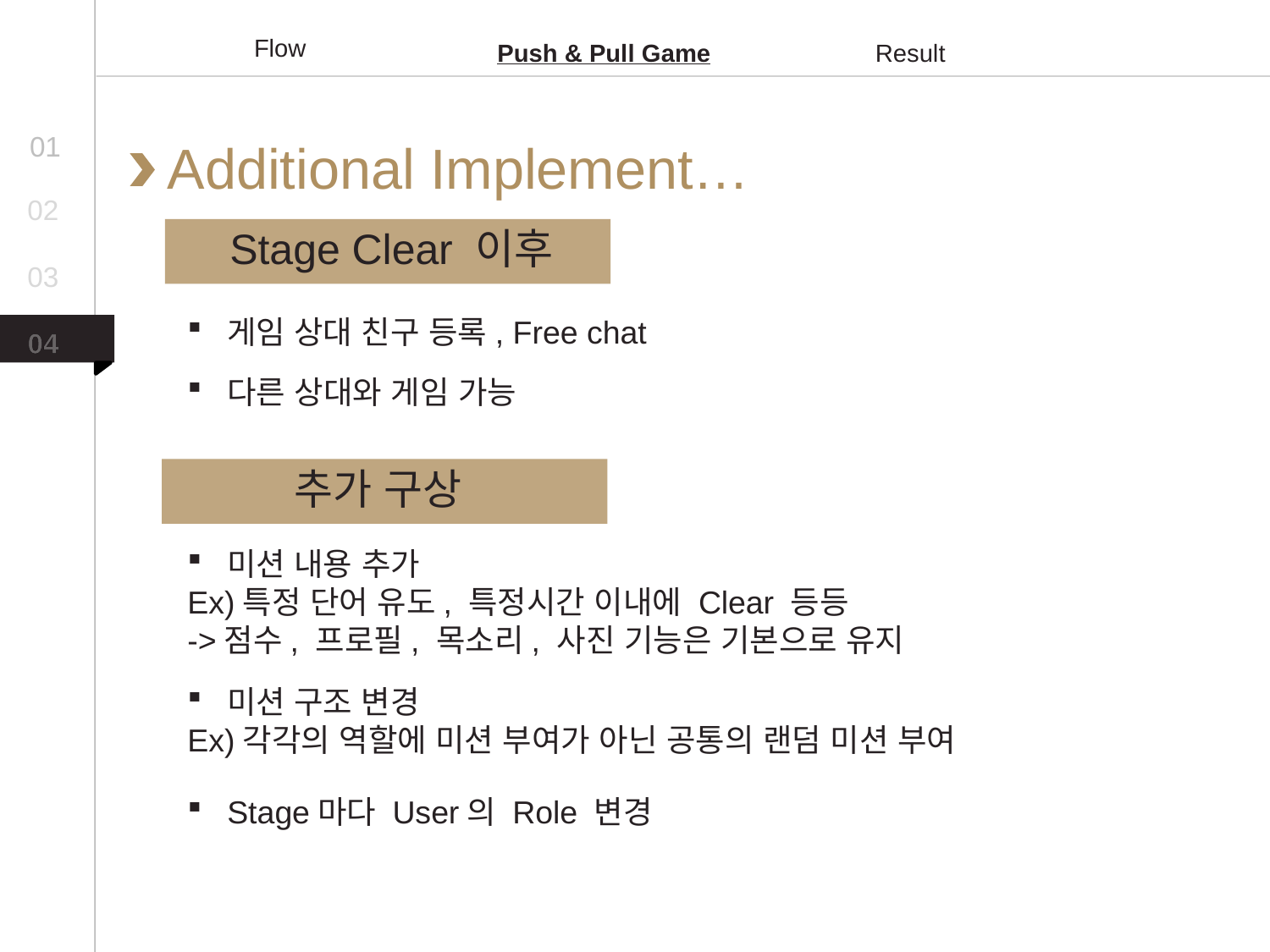

Push & Pull Game
Result
Flow
01
Additional Implement…

02
Stage Clear 이후

03
게임 상대 친구 등록, Free chat

04

다른 상대와 게임 가능
추가 구상

미션 내용 추가
Ex)특정 단어 유도, 특정시간 이내에 Clear 등등
->점수, 프로필, 목소리, 사진 기능은 기본으로 유지
미션 구조 변경
Ex)각각의 역할에 미션 부여가 아닌 공통의 랜덤 미션 부여

Stage마다 User의 Role 변경